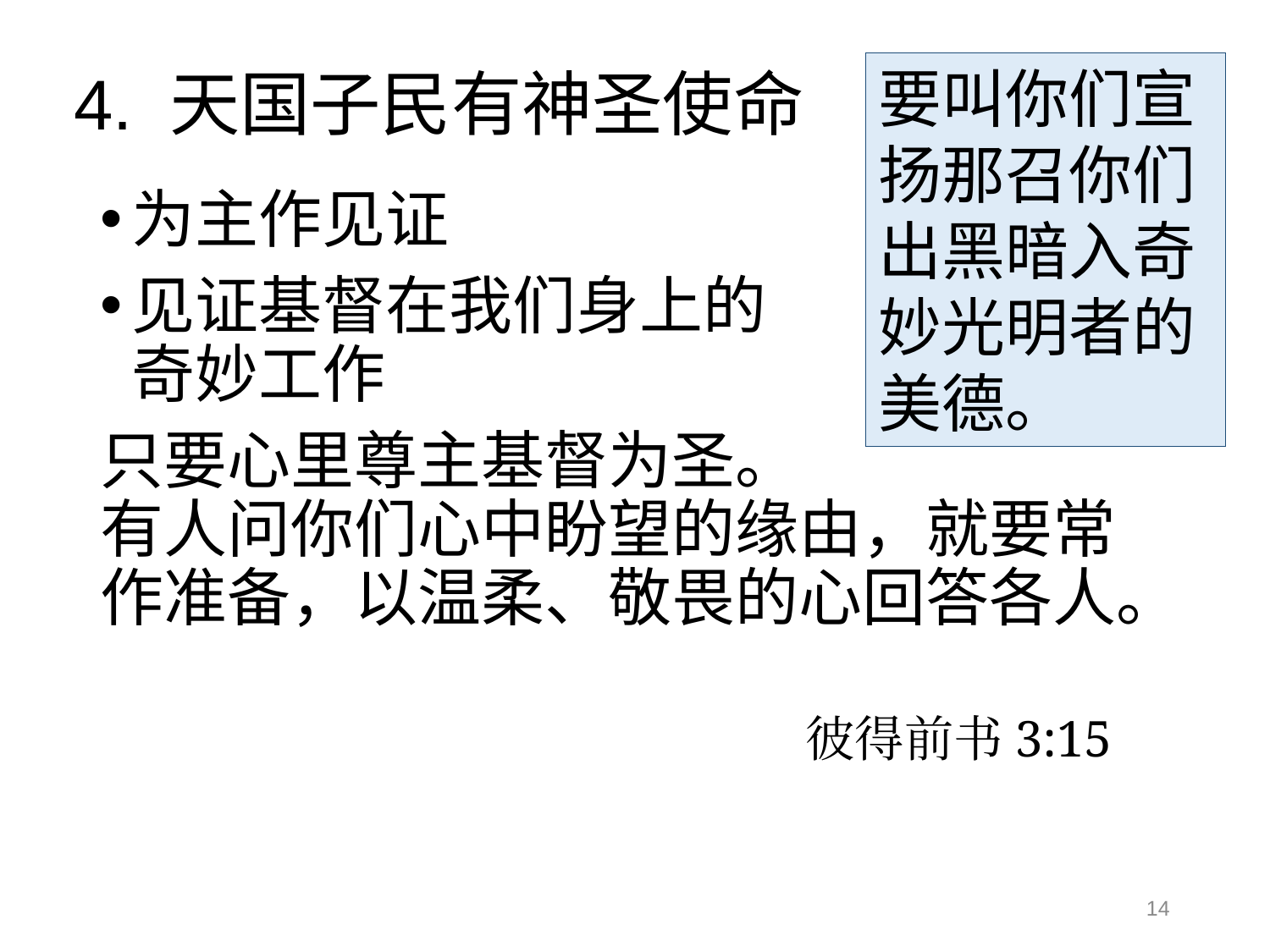

# 4. 天国子民有神圣使命
要叫你们宣扬那召你们出黑暗入奇妙光明者的美德。
为主作见证
见证基督在我们身上的
奇妙工作
只要心里尊主基督为圣。
有人问你们心中盼望的缘由，就要常作准备，以温柔、敬畏的心回答各人。
					     彼得前书3:15

14